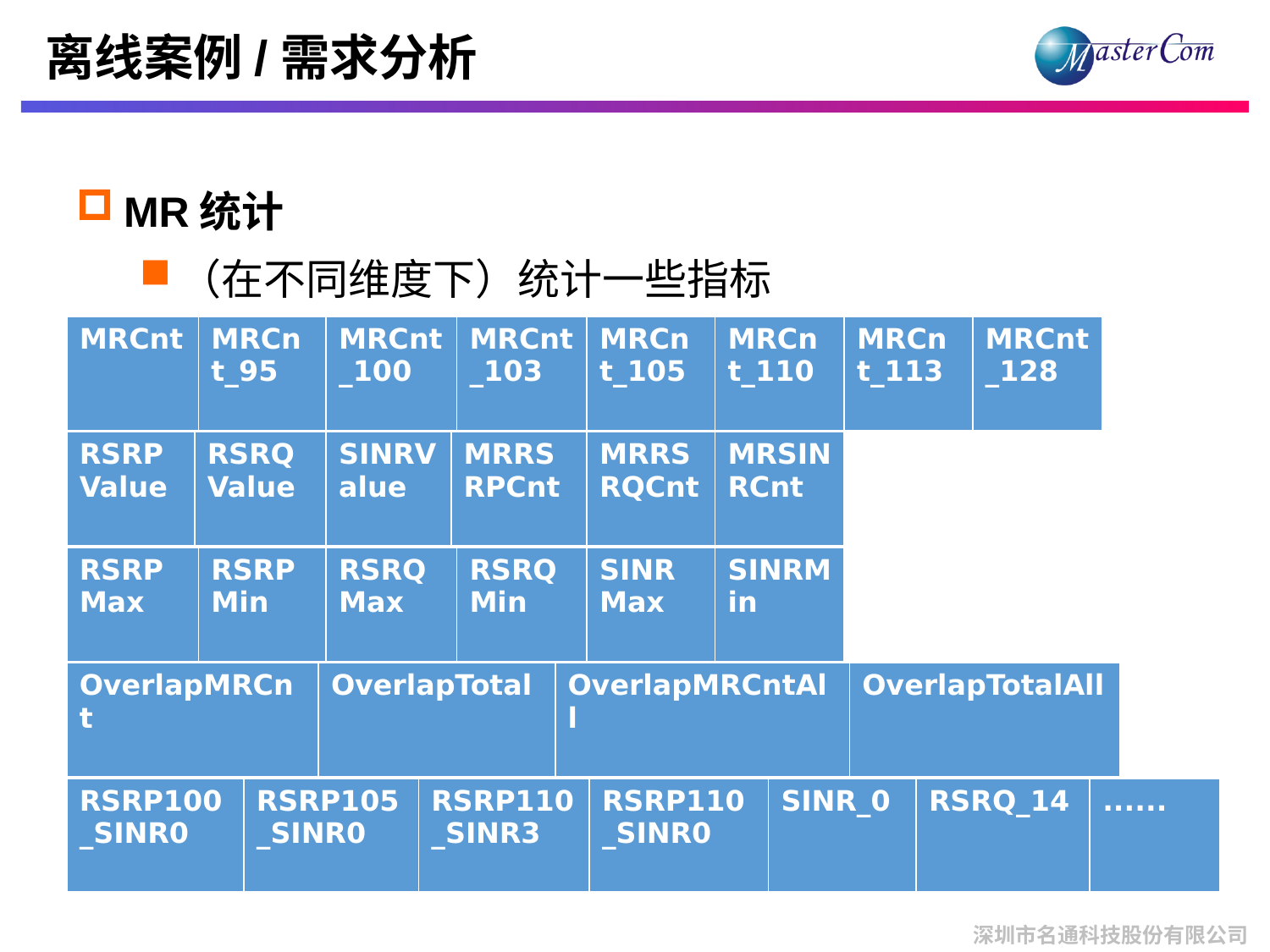

# 离线案例/需求分析
MR统计
（在不同维度下）统计一些指标
| MRCnt | MRCnt\_95 | MRCnt\_100 | MRCnt\_103 | MRCnt\_105 | MRCnt\_110 | MRCnt\_113 | MRCnt\_128 |
| --- | --- | --- | --- | --- | --- | --- | --- |
| RSRPValue | RSRQValue | SINRValue | MRRSRPCnt | MRRSRQCnt | MRSINRCnt |
| --- | --- | --- | --- | --- | --- |
| RSRPMax | RSRPMin | RSRQMax | RSRQMin | SINRMax | SINRMin |
| --- | --- | --- | --- | --- | --- |
| OverlapMRCnt | OverlapTotal | OverlapMRCntAll | OverlapTotalAll |
| --- | --- | --- | --- |
| RSRP100\_SINR0 | RSRP105\_SINR0 | RSRP110\_SINR3 | RSRP110\_SINR0 | SINR\_0 | RSRQ\_14 | ...... |
| --- | --- | --- | --- | --- | --- | --- |